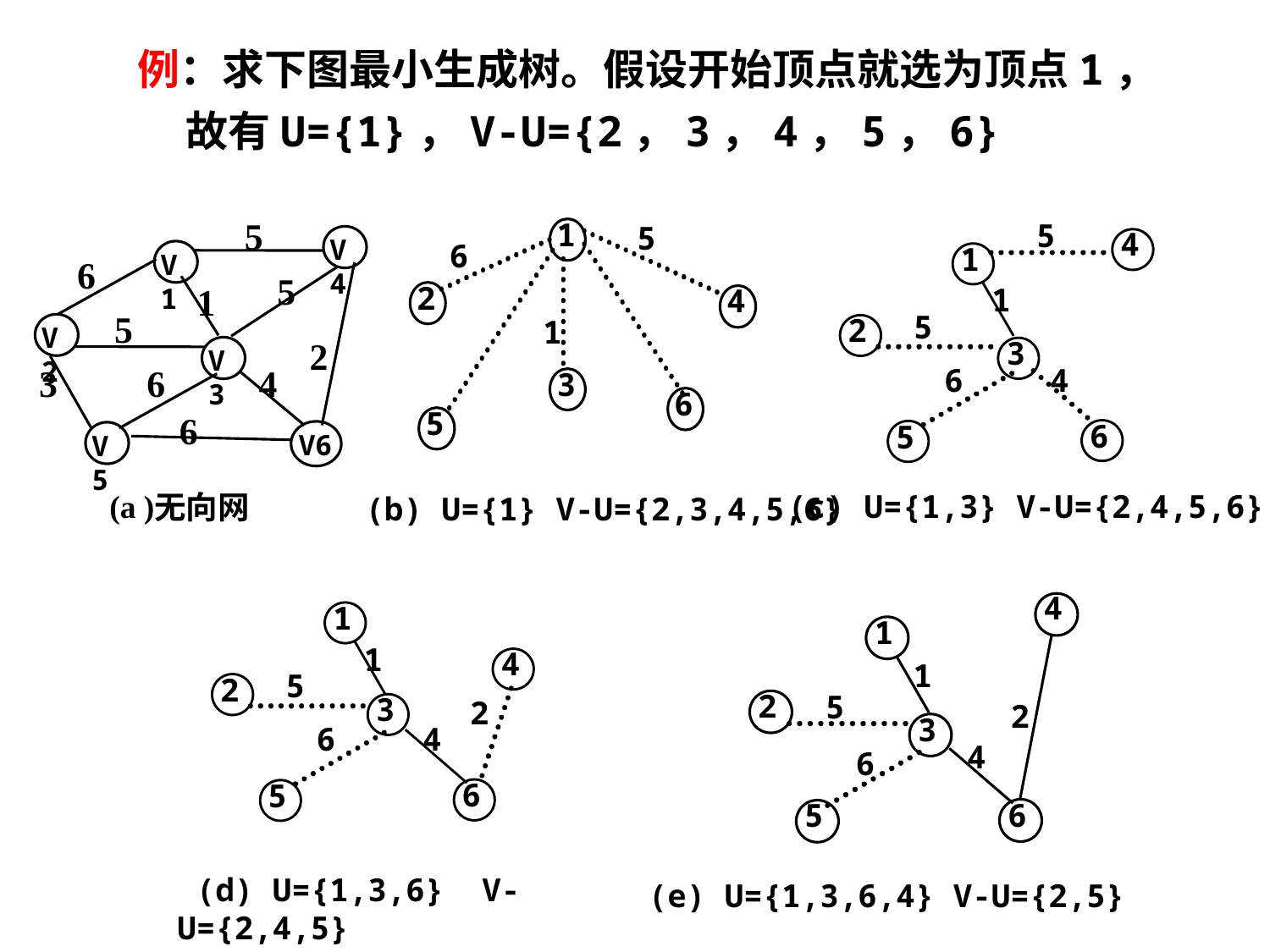

例：求下图最小生成树。假设开始顶点就选为顶点1，
    故有U={1}，V-U={2，3，4，5，6}
5
V4
V1

6

5

1
5
V2

2
V3

3
6
4

6
V6
V5

(a )
无向网
1
5

6

2
4

1
3

6

5

(b) U={1} V-U={2,3,4,5,6}
5
4

1

1

5
2

3

6
4

6
5

(c) U={1,3} V-U={2,4,5,6}

4

1

1

2
5

2
3

4
6

6
5

(e) U={1,3,6,4} V-U={2,5}
1

1

4

5

2

3
2

6
4

6

5

 (d) U={1,3,6}  V-U={2,4,5}